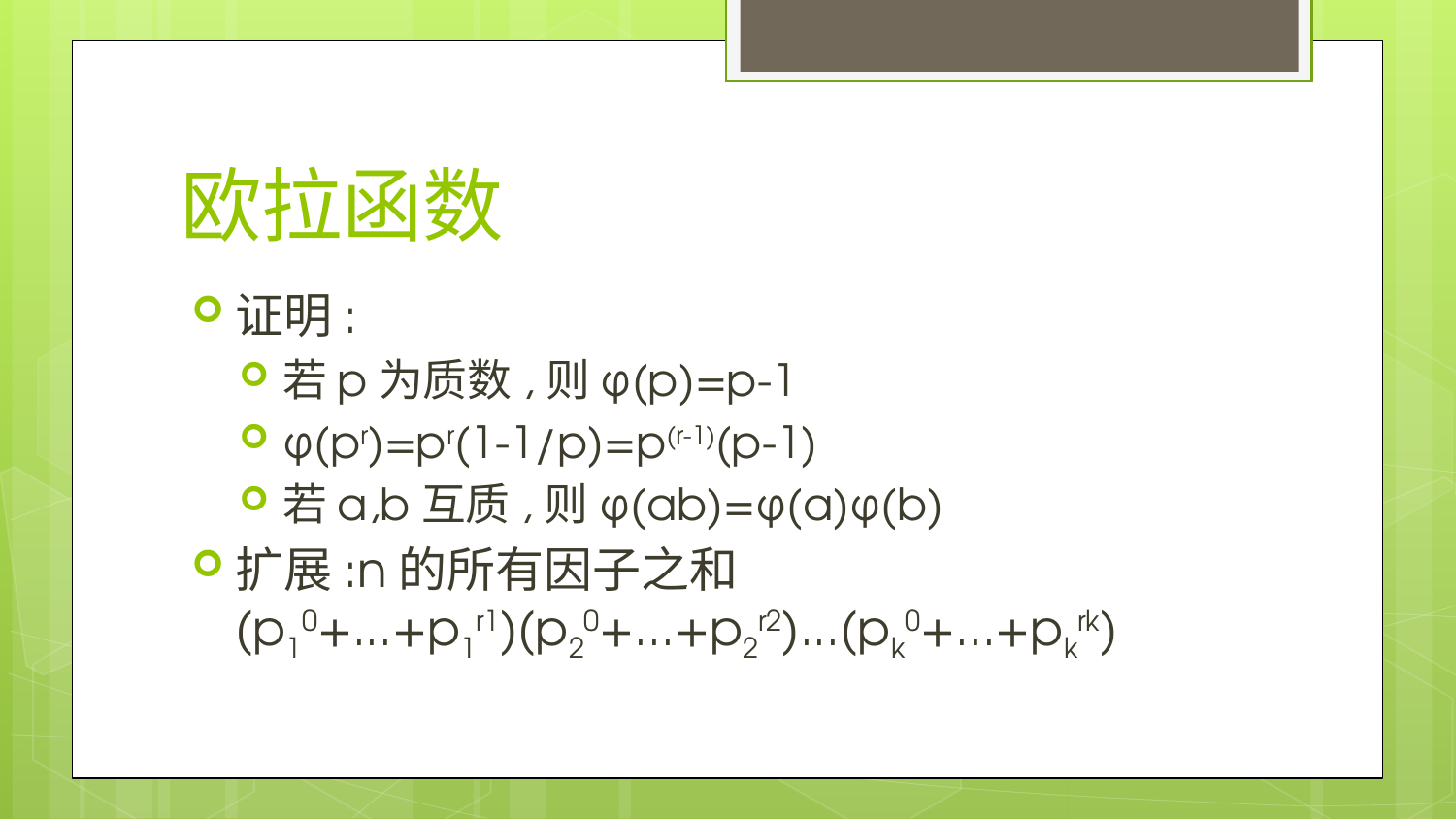

# 欧拉函数
证明:
若p为质数,则φ(p)=p-1
φ(pr)=pr(1-1/p)=p(r-1)(p-1)
若a,b互质,则φ(ab)=φ(a)φ(b)
扩展:n的所有因子之和
(p10+...+p1r1)(p20+...+p2r2)...(pk0+...+pkrk)